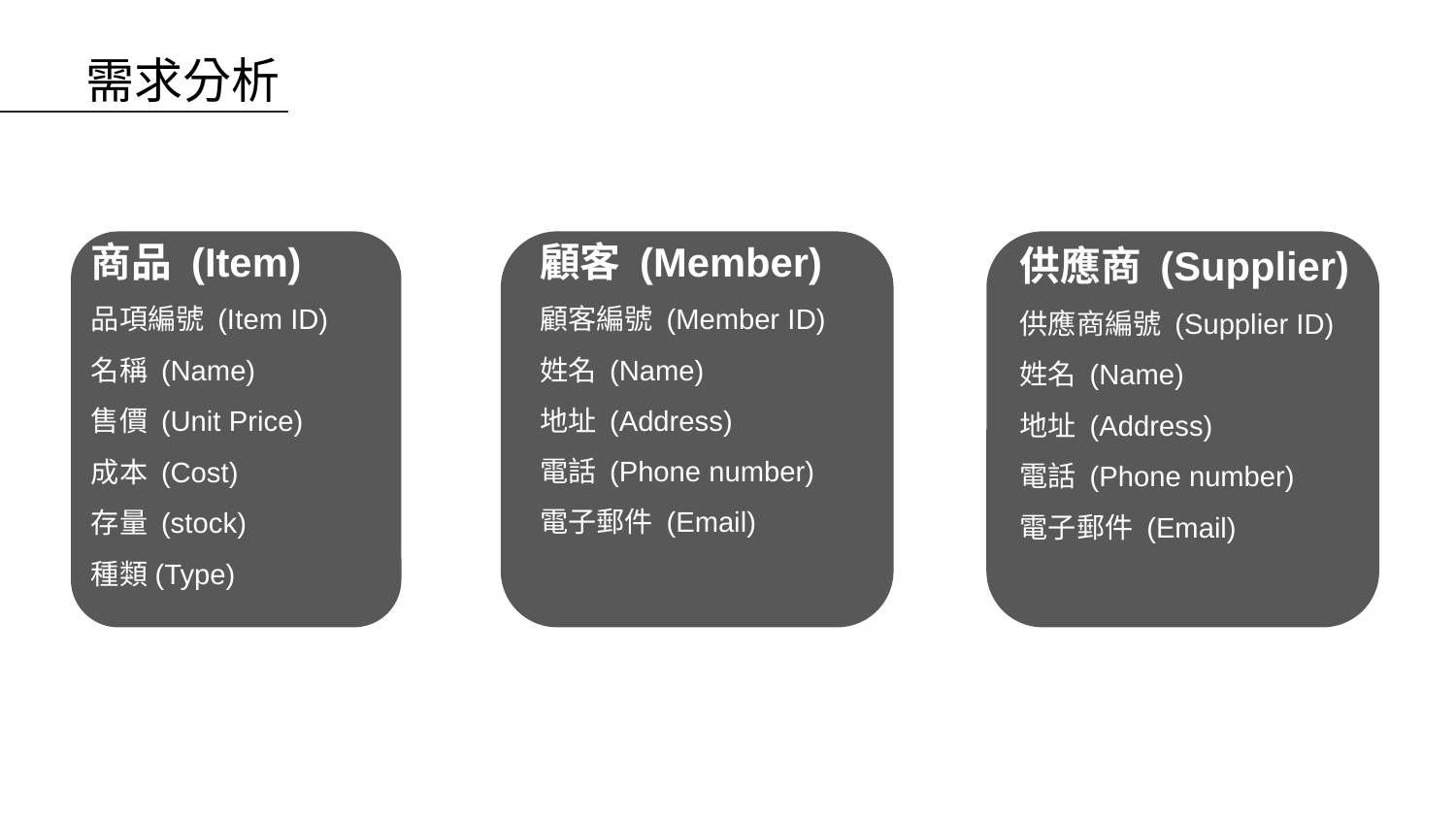

# 需求分析
商品 (Item)
品項編號 (Item ID)
名稱 (Name)
售價 (Unit Price)
成本 (Cost)
存量 (stock)
種類(Type)

顧客 (Member)
顧客編號 (Member ID)
姓名 (Name)
地址 (Address)
電話 (Phone number)
電子郵件 (Email)

供應商 (Supplier)
供應商編號 (Supplier ID)
姓名 (Name)
地址 (Address)
電話 (Phone number)
電子郵件 (Email)